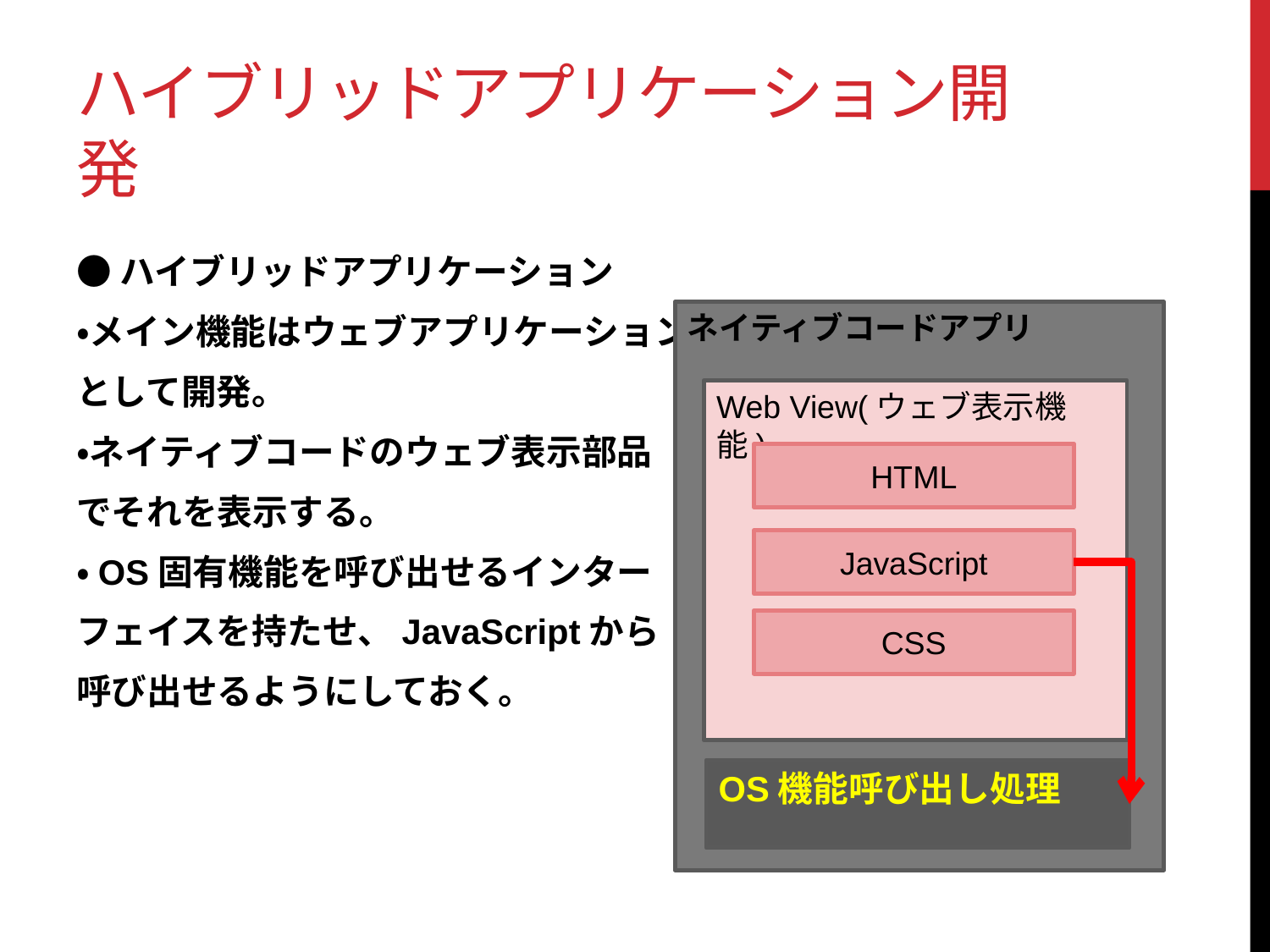

# ハイブリッドアプリケーション開発
●ハイブリッドアプリケーション
・メイン機能はウェブアプリケーション
として開発。
・ネイティブコードのウェブ表示部品
でそれを表示する。
・OS固有機能を呼び出せるインター
フェイスを持たせ、JavaScriptから
呼び出せるようにしておく。

ネイティブコードアプリ
Web View(ウェブ表示機能)
HTML
JavaScript
CSS
OS機能呼び出し処理